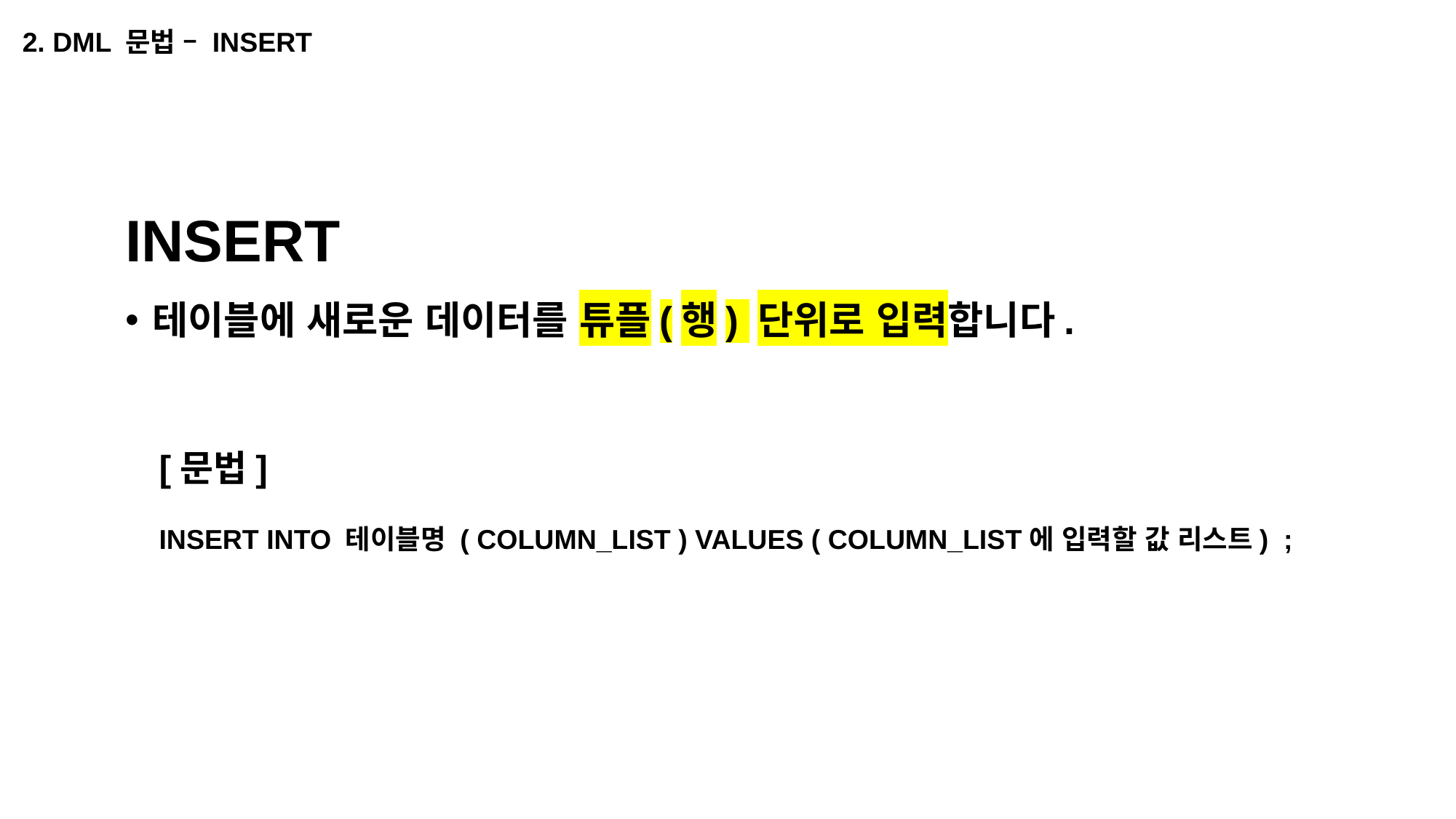

2. DML 문법 – INSERT
# INSERT
테이블에 새로운 데이터를 튜플(행) 단위로 입력합니다.
[문법]

INSERT INTO 테이블명 ( COLUMN_LIST ) VALUES ( COLUMN_LIST에 입력할 값 리스트)  ;